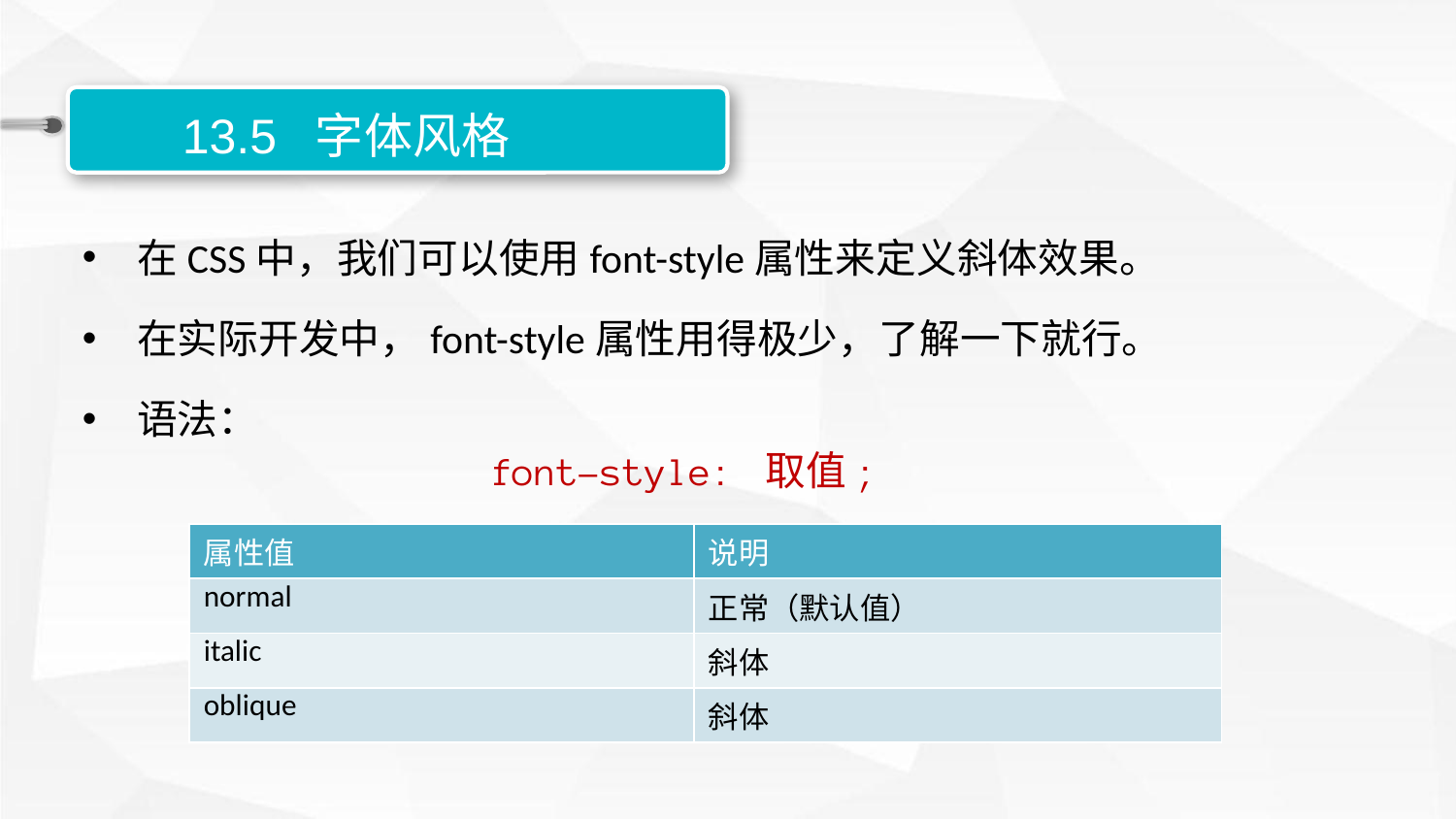

13.5  字体风格

在CSS中，我们可以使用font-style属性来定义斜体效果。
在实际开发中，font-style属性用得极少，了解一下就行。
语法：
font-style: 取值;
| 属性值 | 说明 |
| --- | --- |
| normal | 正常（默认值） |
| italic | 斜体 |
| oblique | 斜体 |